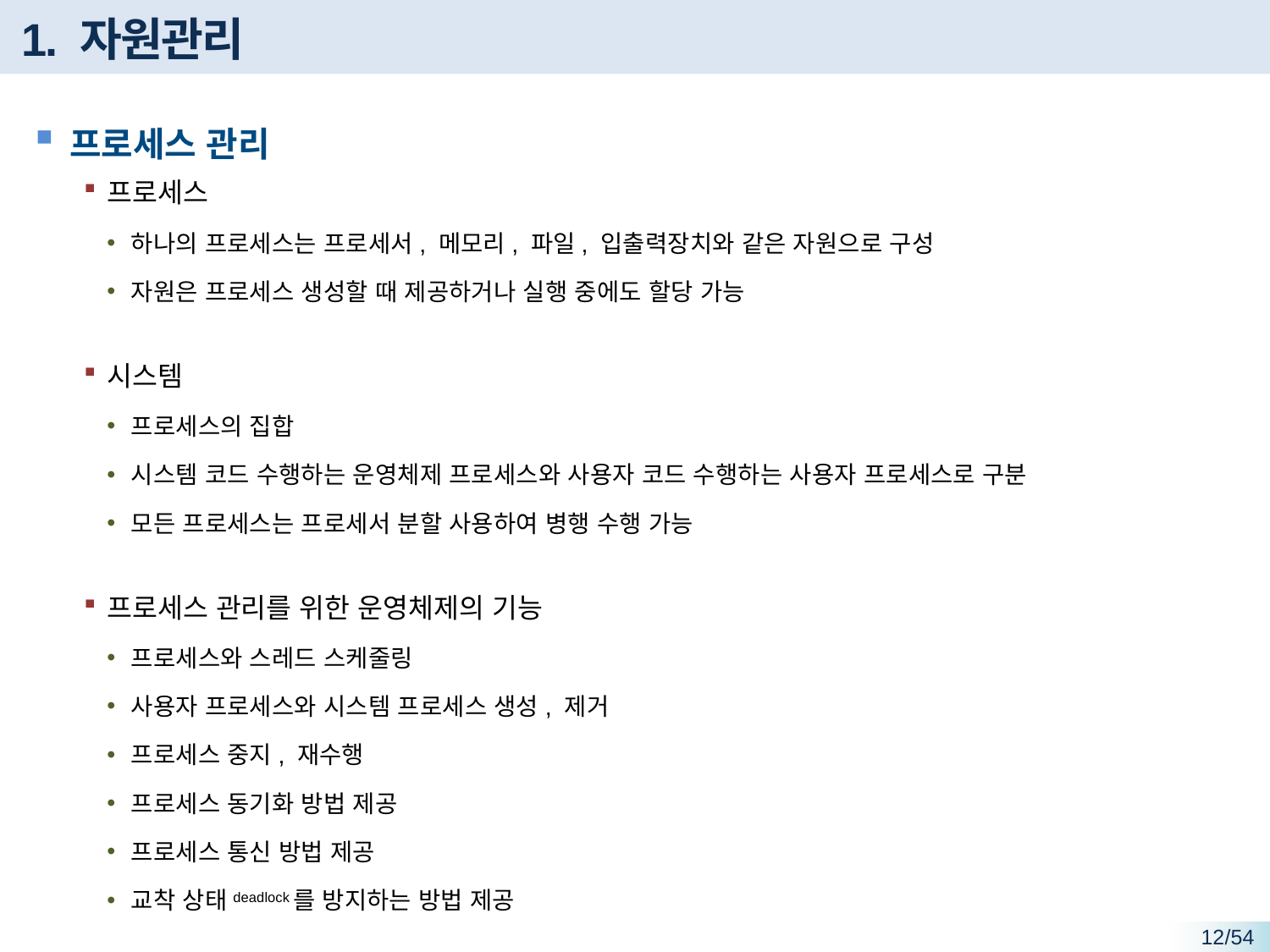

# 1. 자원관리
프로세스 관리
프로세스
하나의 프로세스는 프로세서, 메모리, 파일, 입출력장치와 같은 자원으로 구성
자원은 프로세스 생성할 때 제공하거나 실행 중에도 할당 가능

시스템
프로세스의 집합
시스템 코드 수행하는 운영체제 프로세스와 사용자 코드 수행하는 사용자 프로세스로 구분
모든 프로세스는 프로세서 분할 사용하여 병행 수행 가능

프로세스 관리를 위한 운영체제의 기능
프로세스와 스레드 스케줄링
사용자 프로세스와 시스템 프로세스 생성, 제거
프로세스 중지, 재수행
프로세스 동기화 방법 제공
프로세스 통신 방법 제공
교착 상태deadlock를 방지하는 방법 제공